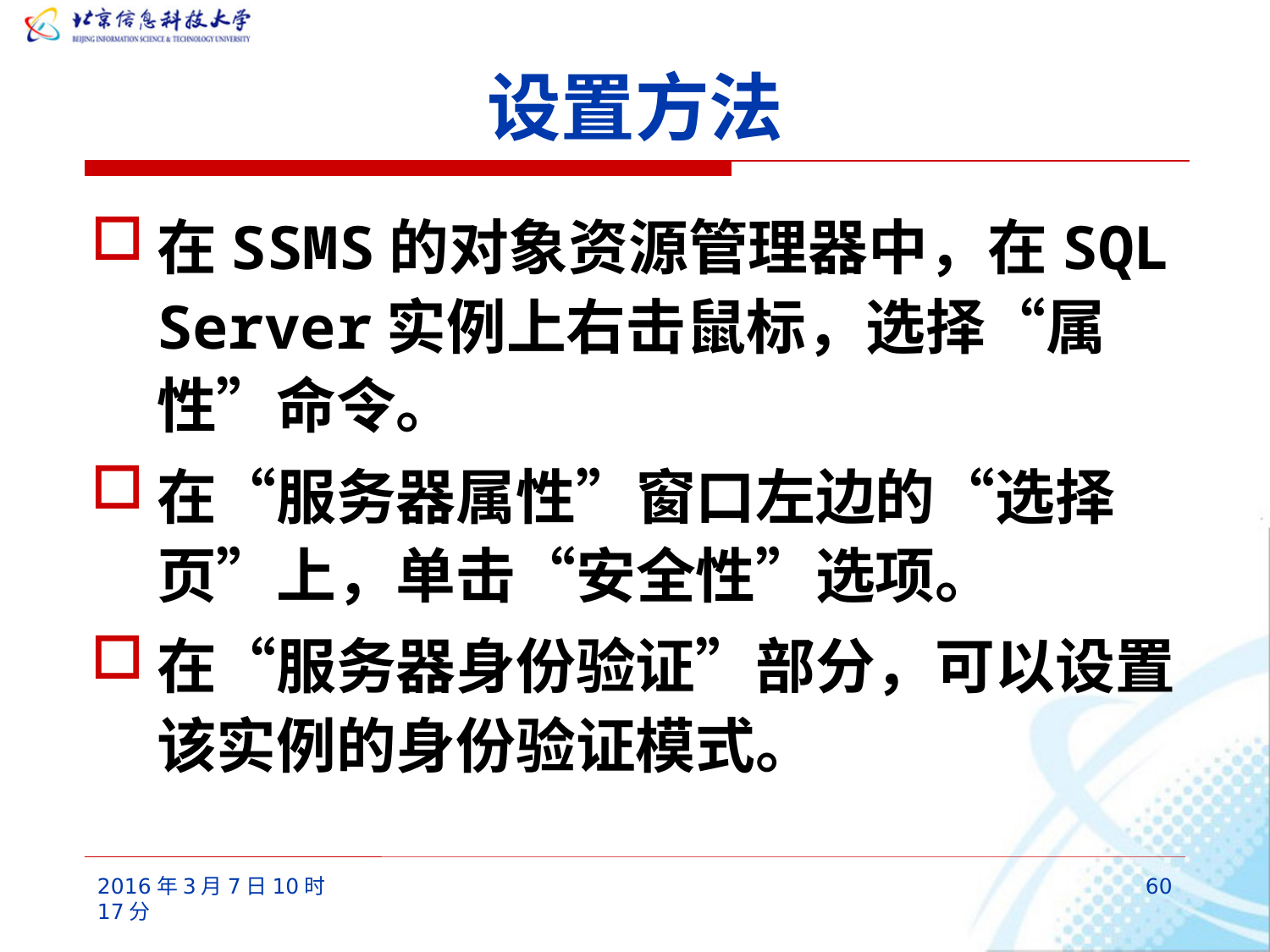

# 设置方法
在SSMS的对象资源管理器中，在SQL Server实例上右击鼠标，选择“属性”命令。
在“服务器属性”窗口左边的“选择页”上，单击“安全性”选项。
在“服务器身份验证”部分，可以设置该实例的身份验证模式。
2016年3月7日10时17分
60